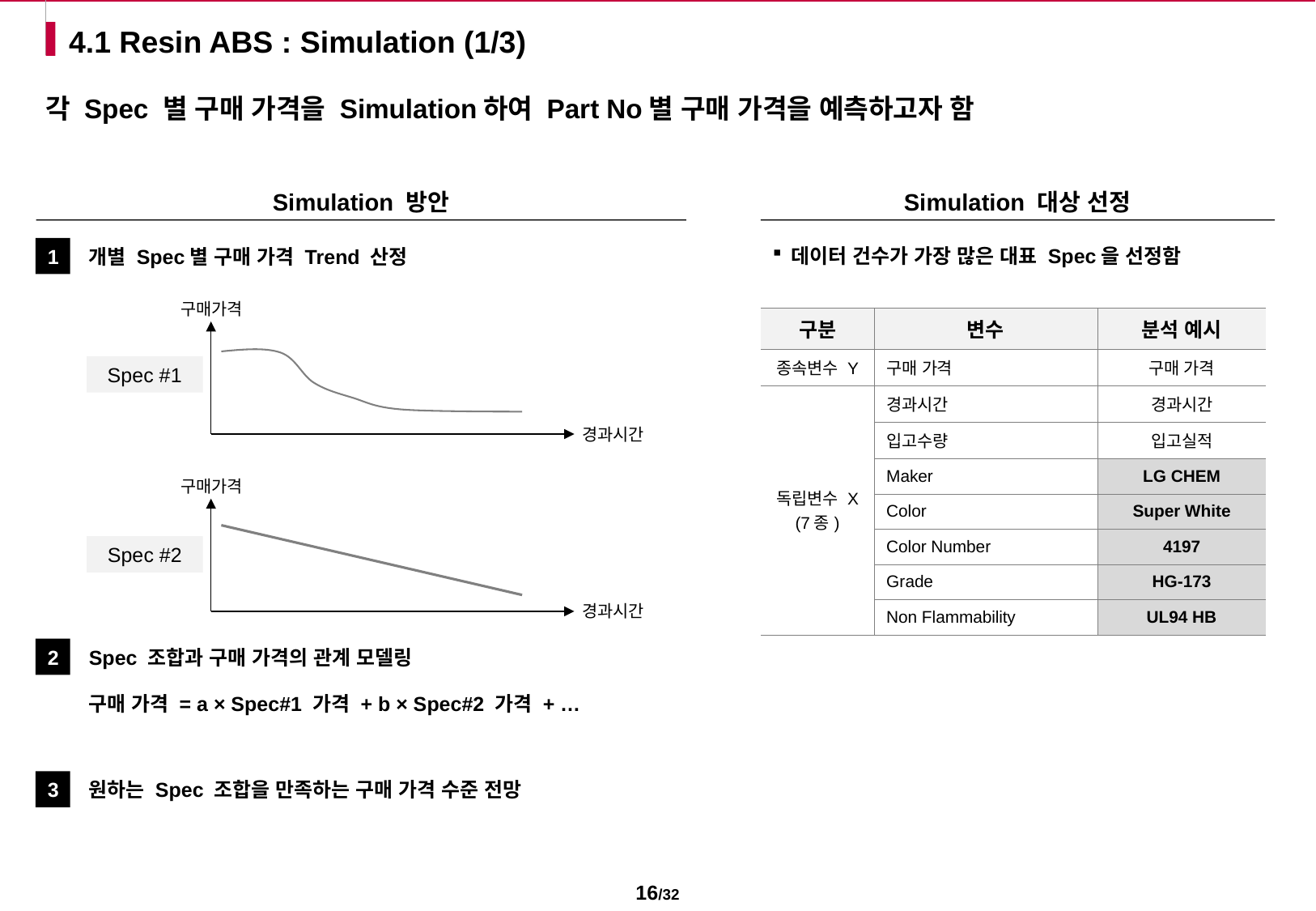

# 4.1 Resin ABS : Simulation (1/3)
각 Spec 별 구매 가격을 Simulation하여 Part No별 구매 가격을 예측하고자 함
Simulation 방안

Simulation 대상 선정

 데이터 건수가 가장 많은 대표 Spec을 선정함
1
개별 Spec별 구매 가격 Trend 산정
구매가격
| 구분 | 변수 | 분석 예시 |
| --- | --- | --- |
| 종속변수 Y | 구매 가격 | 구매 가격 |
| 독립변수 X (7종) | 경과시간 | 경과시간 |
|  | 입고수량 | 입고실적 |
|  | Maker | LG CHEM |
|  | Color | Super White |
|  | Color Number | 4197 |
|  | Grade | HG-173 |
|  | Non Flammability | UL94 HB |

Spec #1
경과시간
구매가격
Spec #2
경과시간
2
Spec 조합과 구매 가격의 관계 모델링
구매 가격 = a × Spec#1 가격 + b × Spec#2 가격 + …
3
원하는 Spec 조합을 만족하는 구매 가격 수준 전망